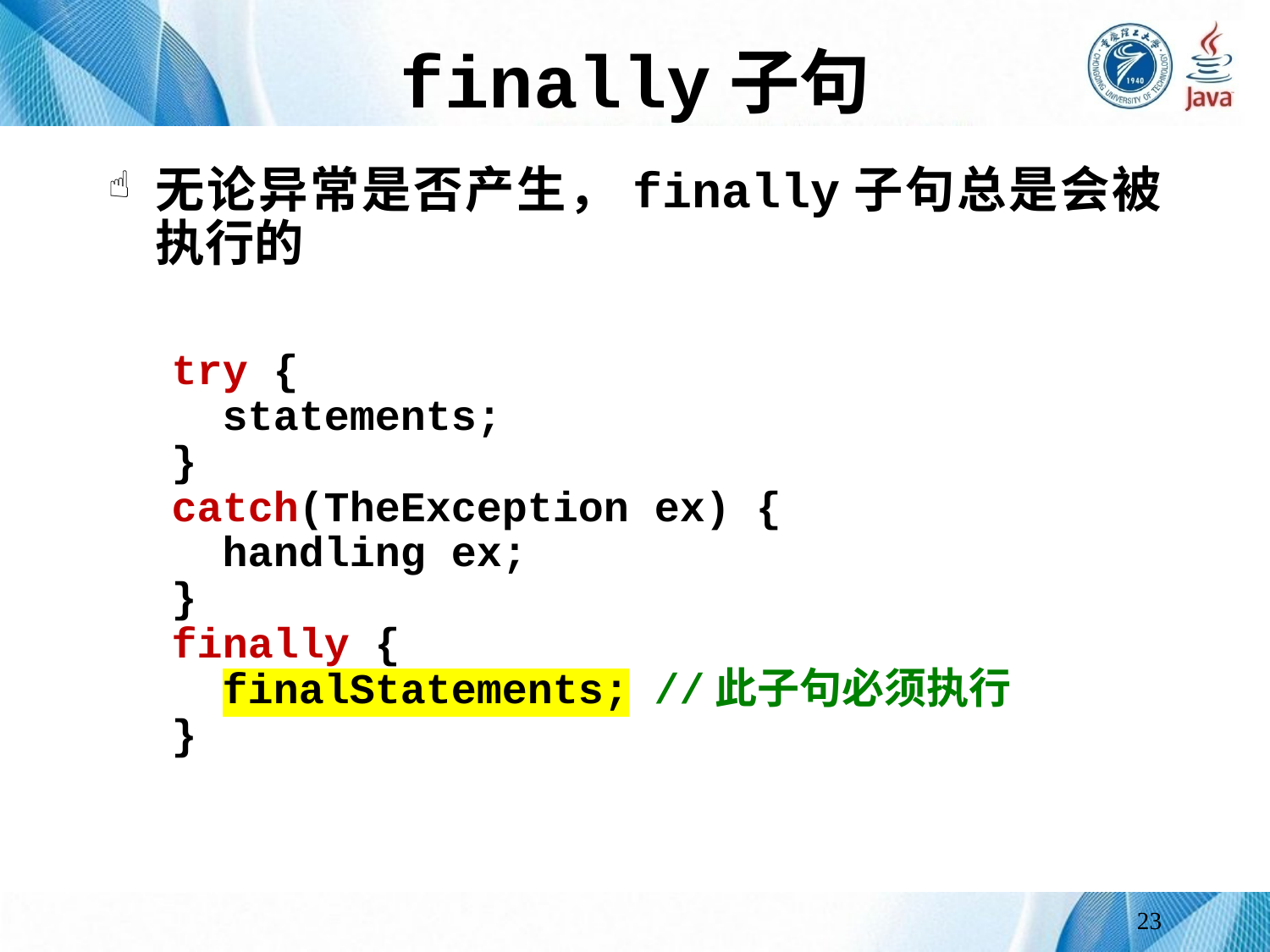

# finally子句
无论异常是否产生，finally子句总是会被执行的

try {
  statements;
}
catch(TheException ex) {
  handling ex;
}
finally {
  finalStatements; //此子句必须执行
}
23